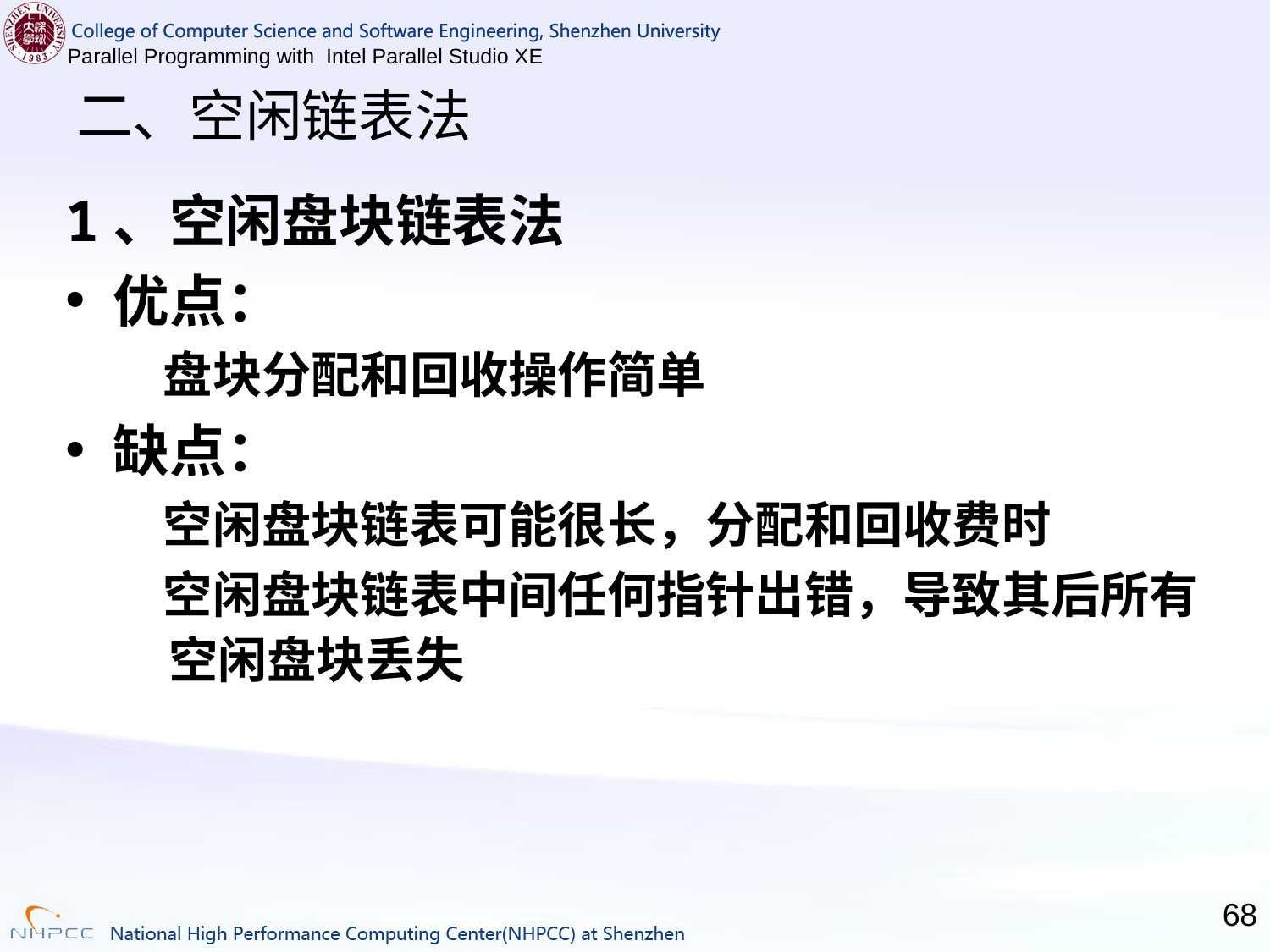

# 二、空闲链表法
1、空闲盘块链表法
优点：
  盘块分配和回收操作简单
缺点：
  空闲盘块链表可能很长，分配和回收费时
  空闲盘块链表中间任何指针出错，导致其后所有空闲盘块丢失
68